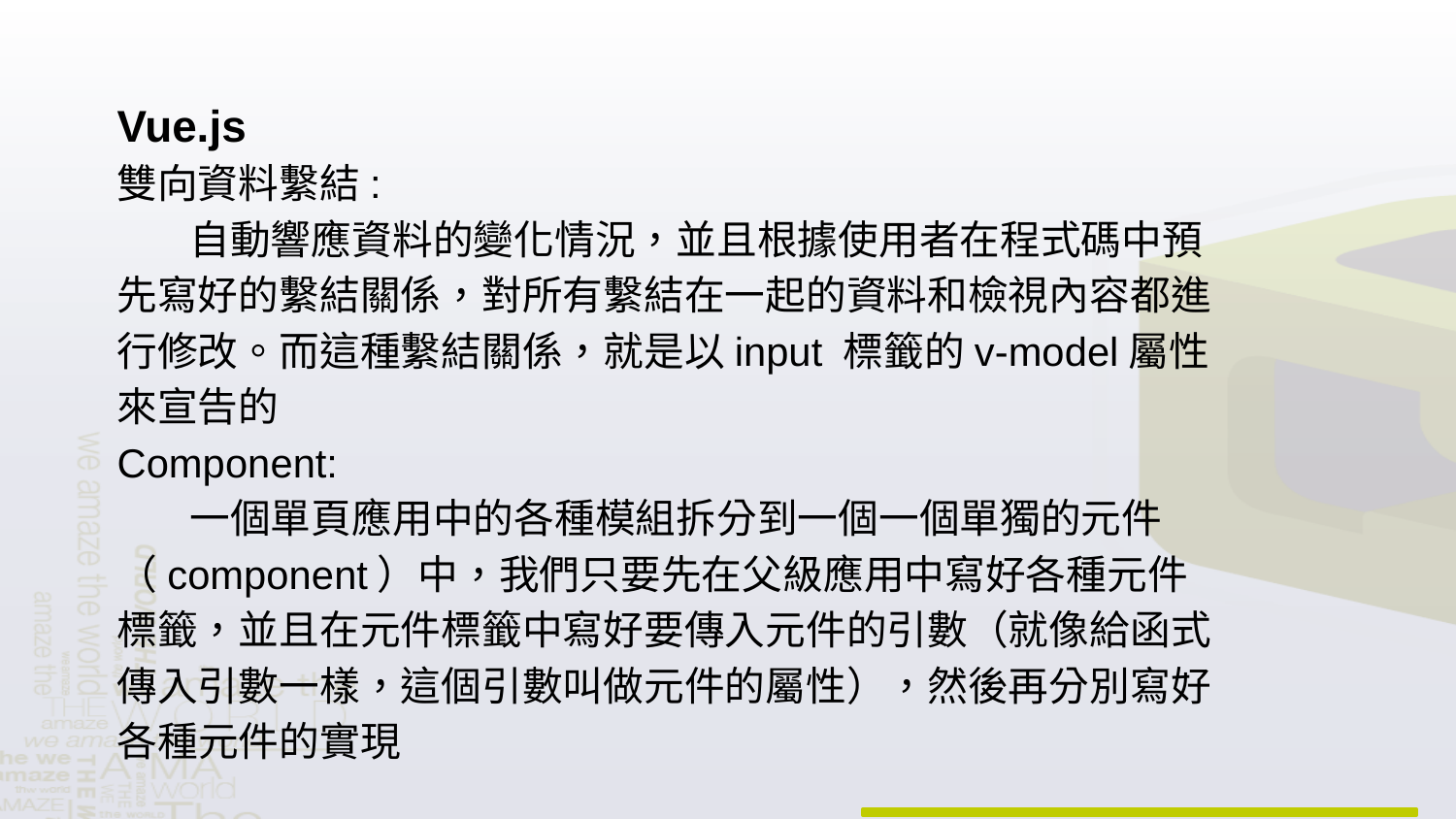

Vue.js
雙向資料繫結:
自動響應資料的變化情況，並且根據使用者在程式碼中預先寫好的繫結關係，對所有繫結在一起的資料和檢視內容都進行修改。而這種繫結關係，就是以input 標籤的v-model屬性來宣告的
Component:
一個單頁應用中的各種模組拆分到一個一個單獨的元件（component）中，我們只要先在父級應用中寫好各種元件標籤，並且在元件標籤中寫好要傳入元件的引數（就像給函式傳入引數一樣，這個引數叫做元件的屬性），然後再分別寫好各種元件的實現